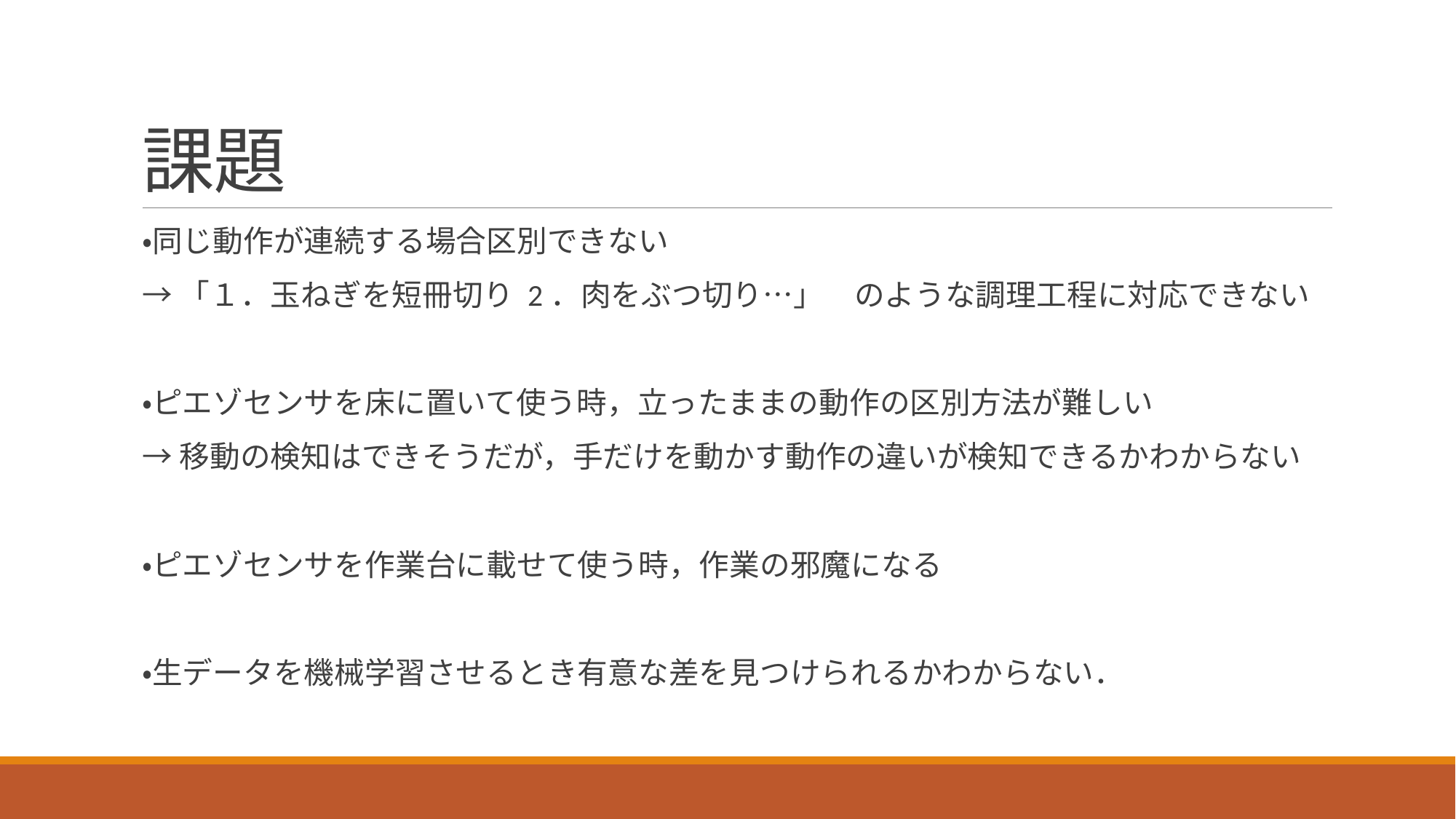

# 課題
・同じ動作が連続する場合区別できない
→「１．玉ねぎを短冊切り 2．肉をぶつ切り…」　のような調理工程に対応できない

・ピエゾセンサを床に置いて使う時，立ったままの動作の区別方法が難しい
→移動の検知はできそうだが，手だけを動かす動作の違いが検知できるかわからない

・ピエゾセンサを作業台に載せて使う時，作業の邪魔になる

・生データを機械学習させるとき有意な差を見つけられるかわからない．